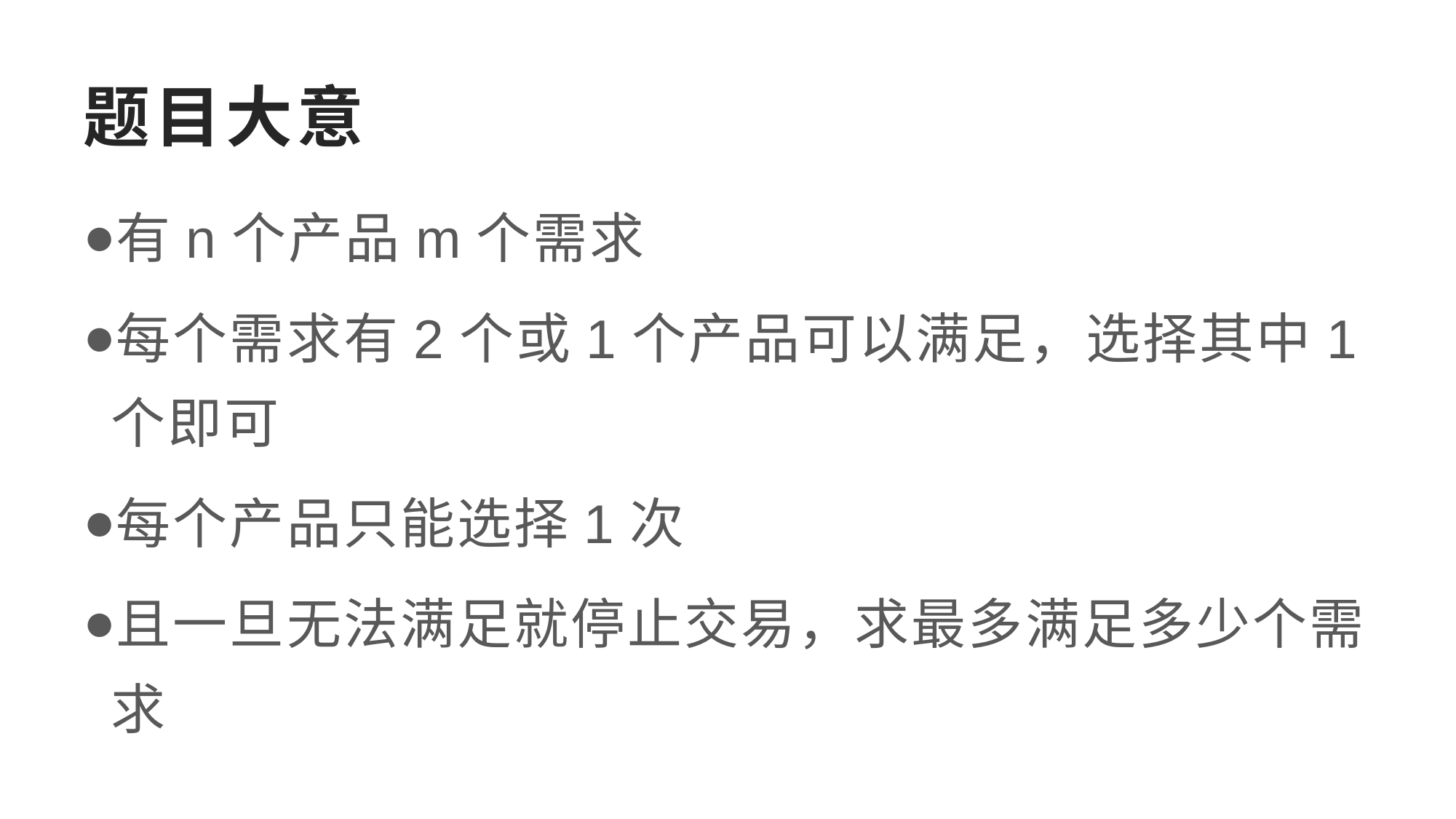

# 题目大意
有n个产品m个需求
每个需求有2个或1个产品可以满足，选择其中1个即可
每个产品只能选择1次
且一旦无法满足就停止交易，求最多满足多少个需求